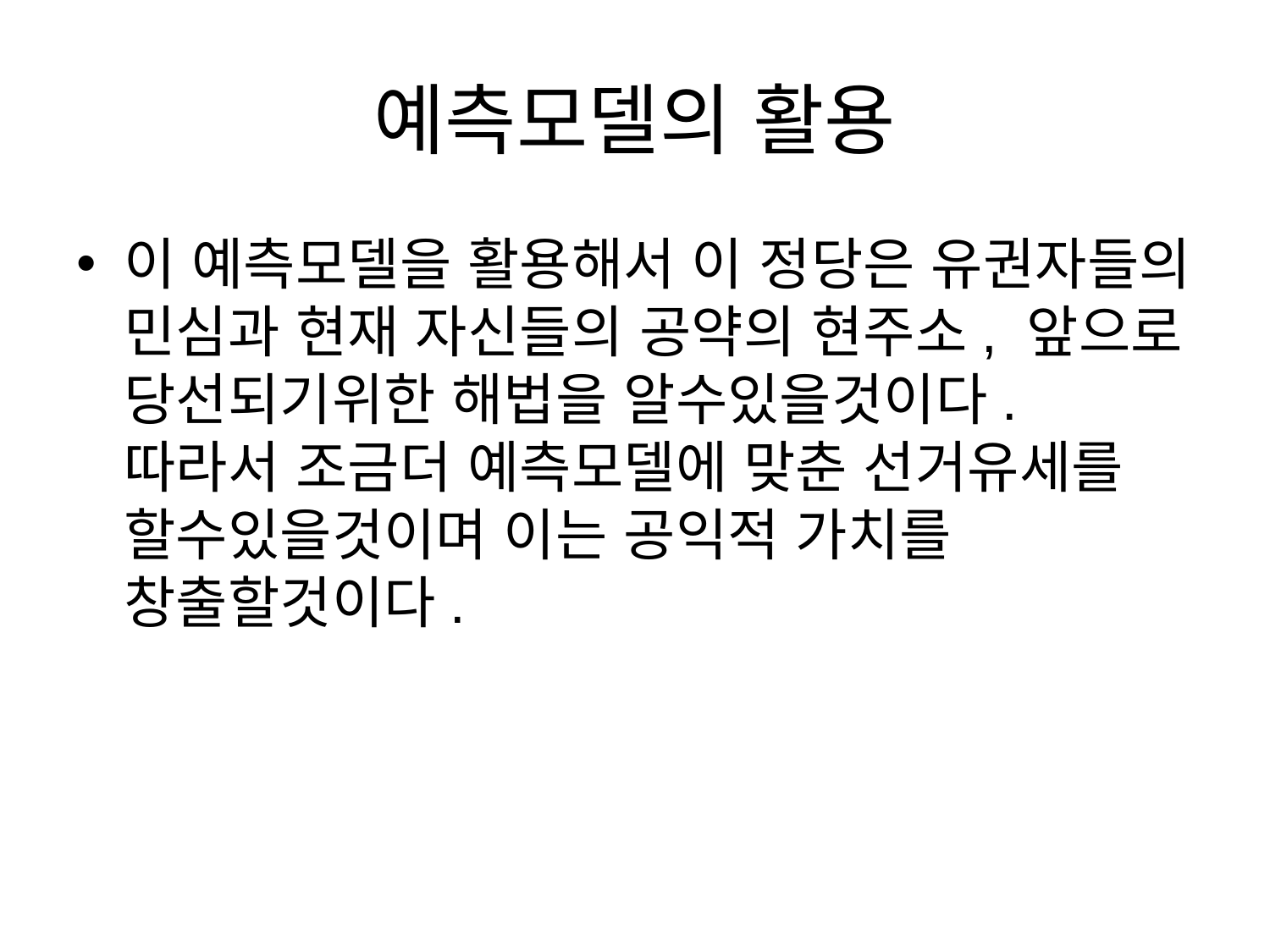

# 예측모델의 활용
이 예측모델을 활용해서 이 정당은 유권자들의 민심과 현재 자신들의 공약의 현주소, 앞으로 당선되기위한 해법을 알수있을것이다. 따라서 조금더 예측모델에 맞춘 선거유세를 할수있을것이며 이는 공익적 가치를 창출할것이다.